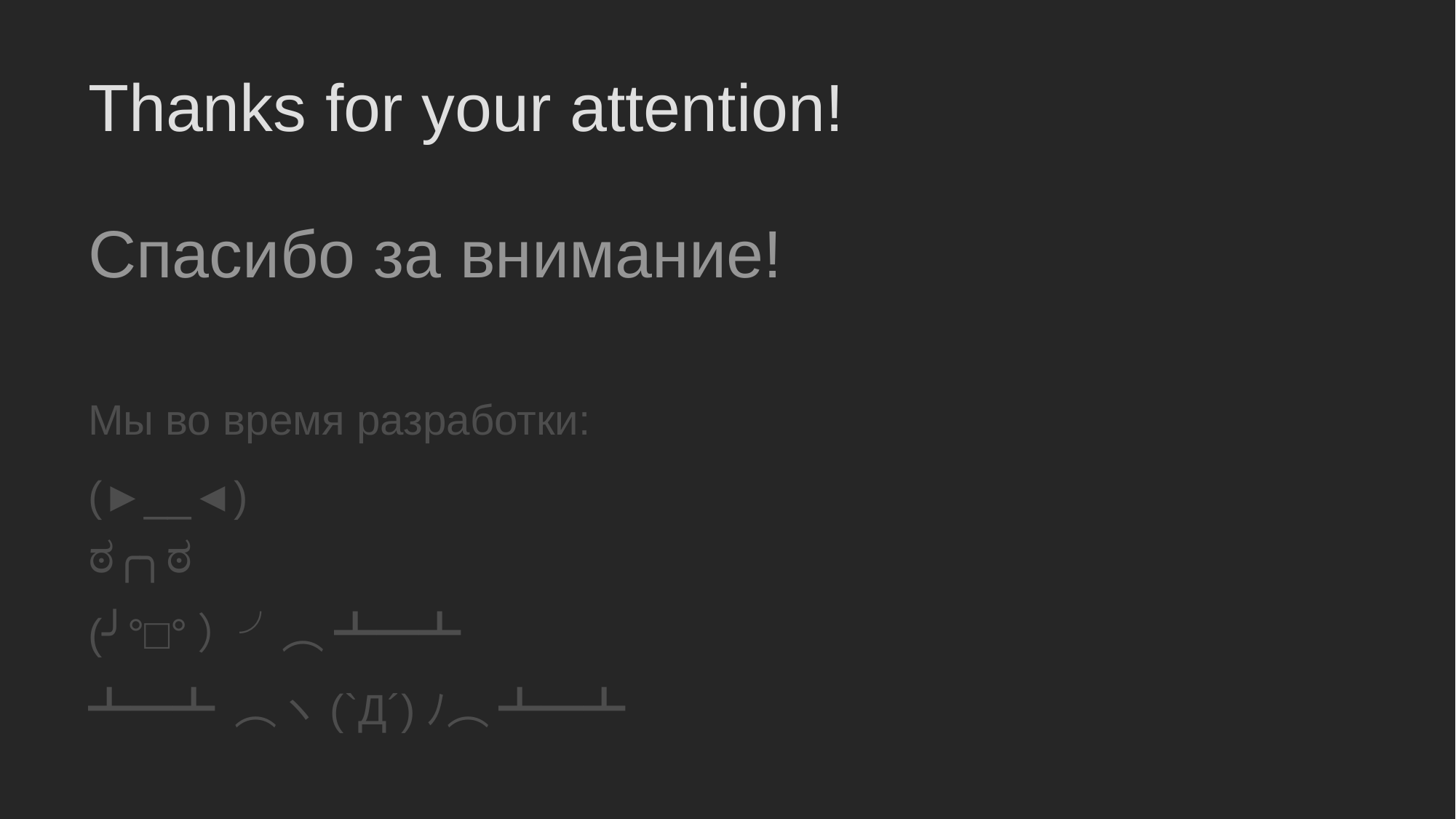

# Thanks for your attention!
Спасибо за внимание!

Мы во время разработки:
(►__◄)
ಠ╭╮ಠ
(╯°□°）╯︵ ┻━┻
┻━┻ ︵ヽ(`Д´)ﾉ︵ ┻━┻